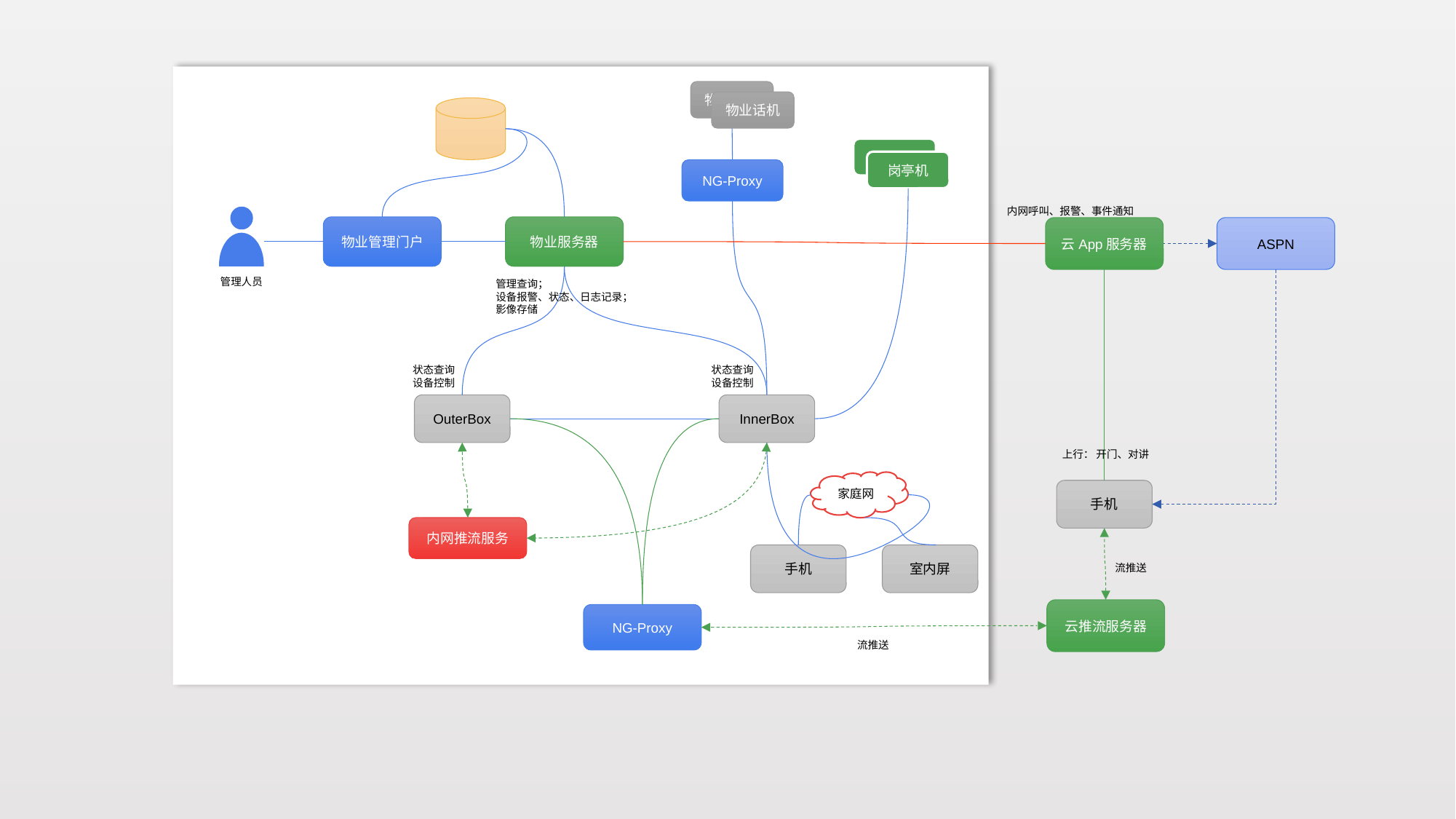

物业话机
物业话机

岗亭机
岗亭机
NG-Proxy
内网呼叫、报警、事件通知

物业管理门户
物业服务器
云App服务器
ASPN
管理人员
管理查询；
设备报警、状态、日志记录；
影像存储
状态查询
设备控制
状态查询
设备控制
OuterBox
InnerBox
上行： 开门、对讲
家庭网
手机
内网推流服务
手机
室内屏
流推送
云推流服务器
NG-Proxy
流推送